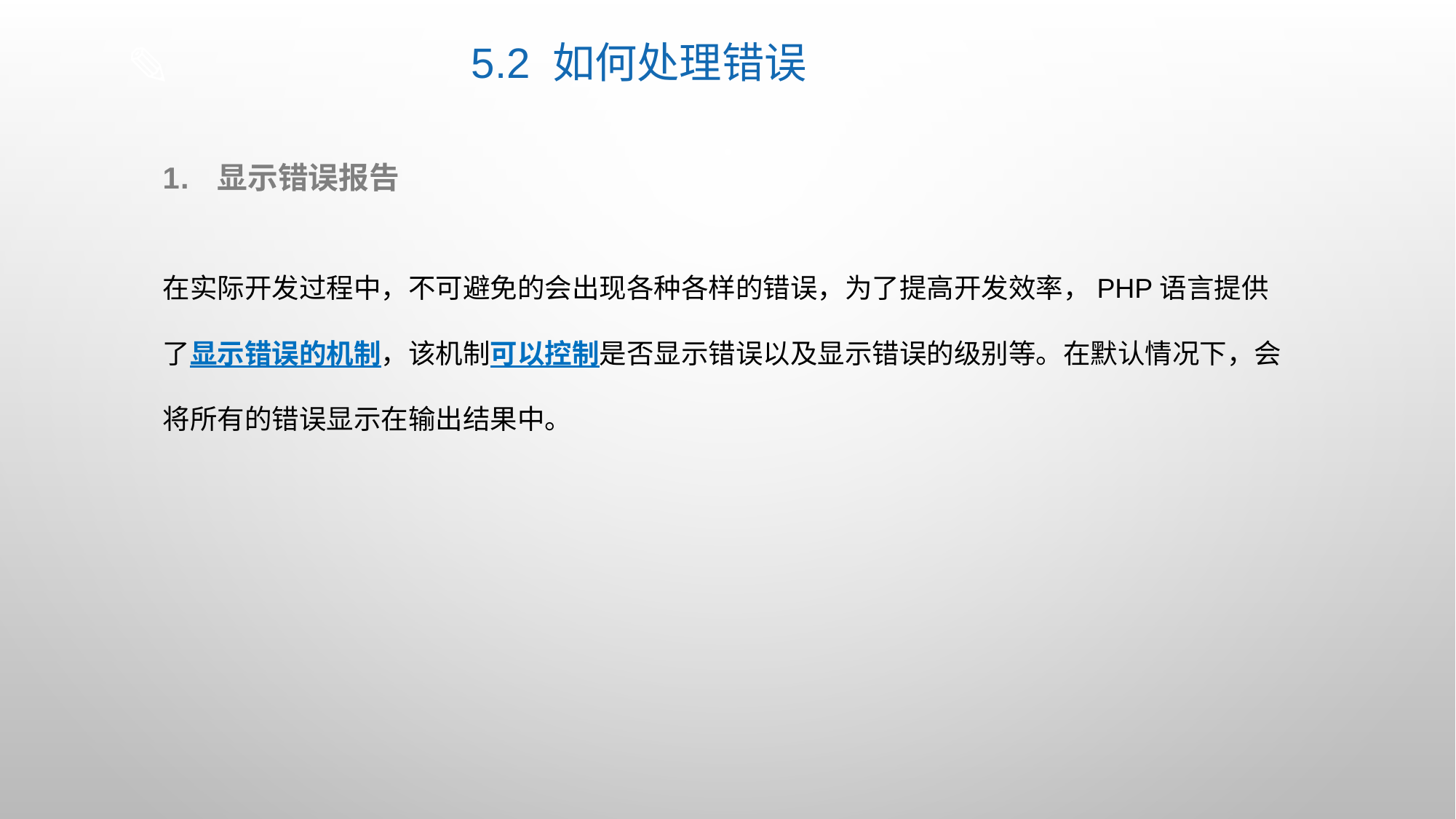

# 5.2 如何处理错误
显示错误报告
在实际开发过程中，不可避免的会出现各种各样的错误，为了提高开发效率，PHP语言提供了显示错误的机制，该机制可以控制是否显示错误以及显示错误的级别等。在默认情况下，会将所有的错误显示在输出结果中。